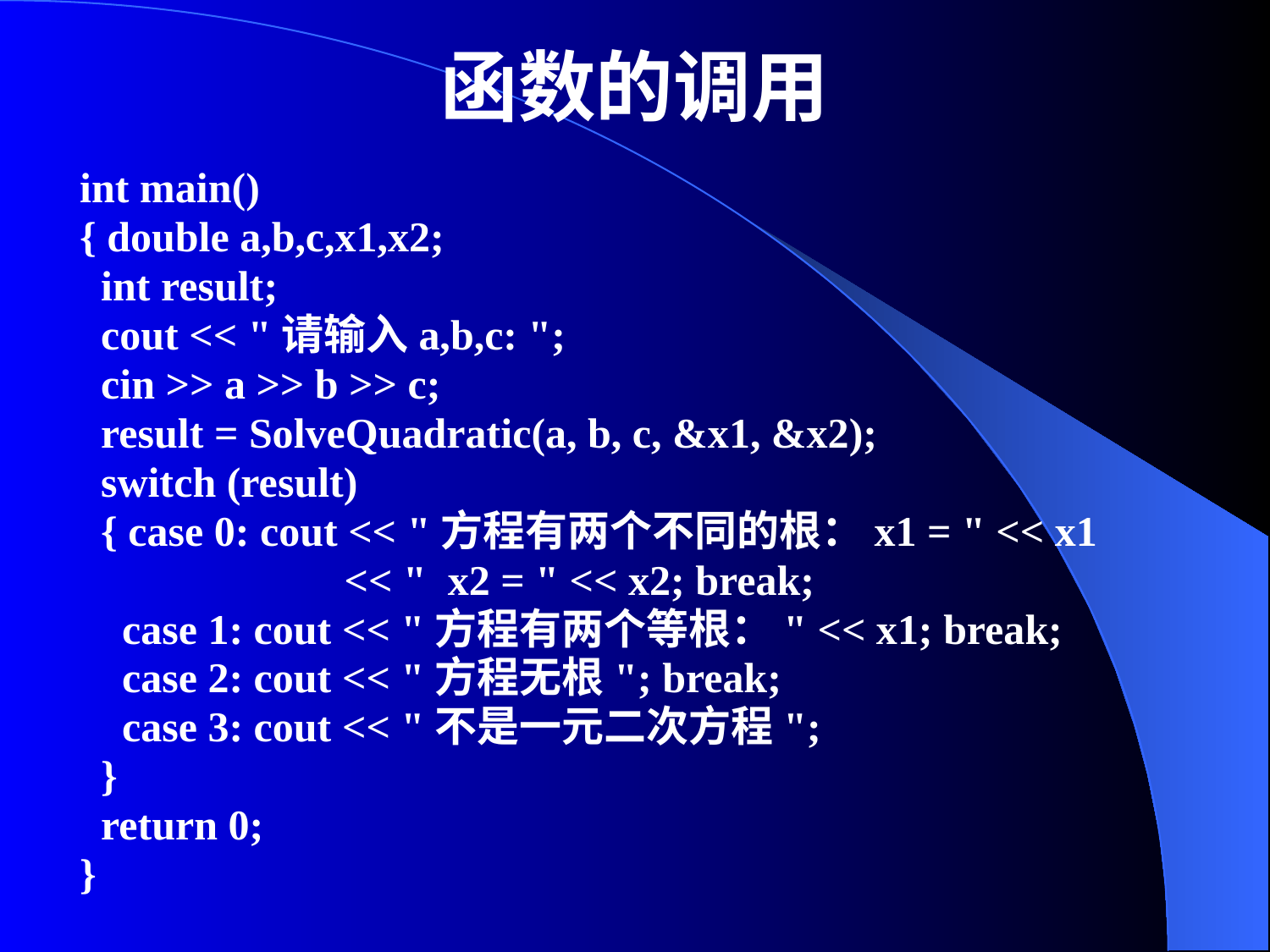

# 函数的调用
int main()
{ double a,b,c,x1,x2;
  int result;
  cout << "请输入a,b,c: ";
  cin >> a >> b >> c;
  result = SolveQuadratic(a, b, c, &x1, &x2);
  switch (result)
  { case 0: cout << "方程有两个不同的根：x1 = " << x1
                         << "  x2 = " << x2; break;
    case 1: cout << "方程有两个等根：" << x1; break;
    case 2: cout << "方程无根"; break;
    case 3: cout << "不是一元二次方程";
  }
  return 0;
}